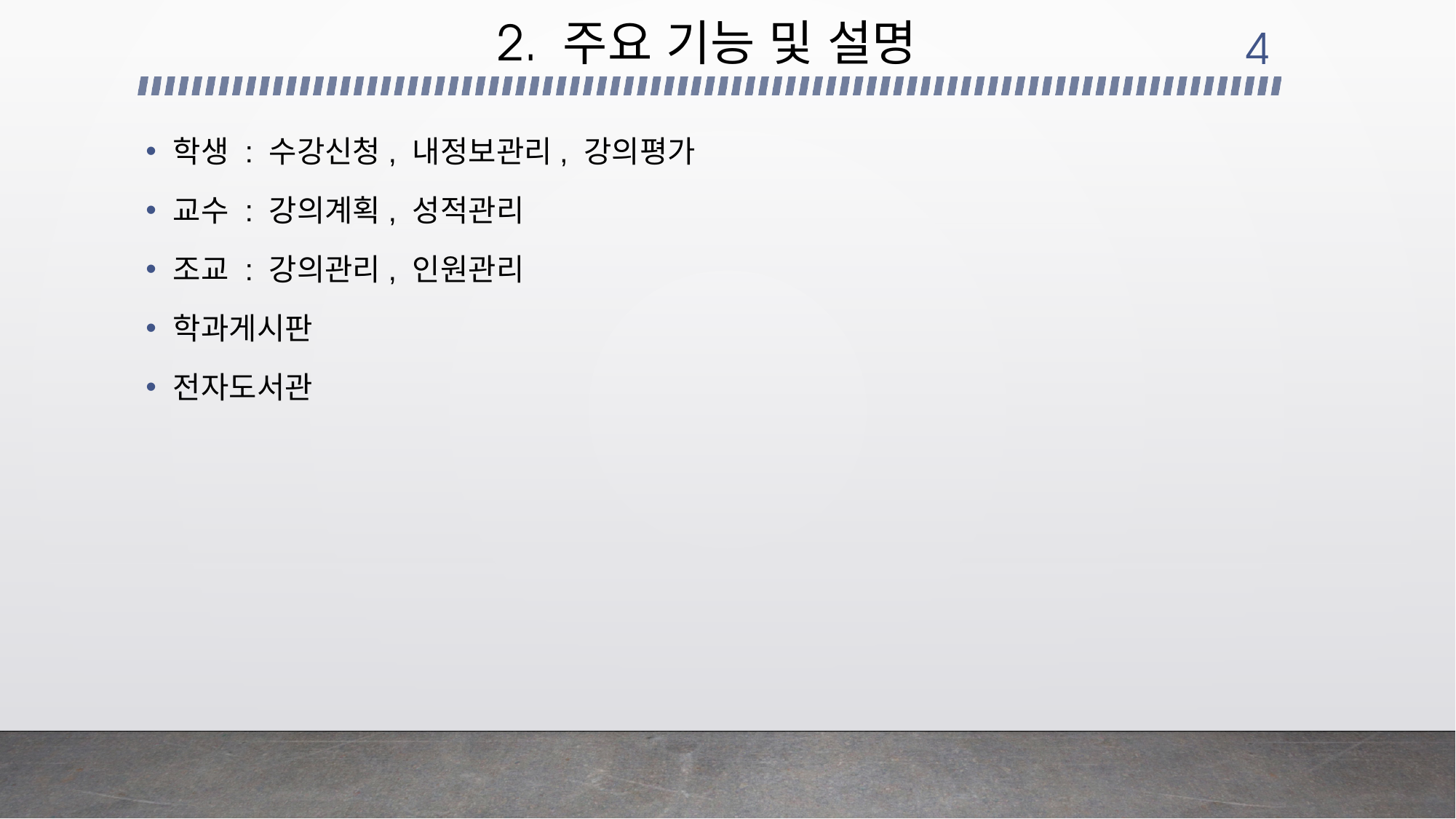

# 2. 주요 기능 및 설명
4
학생 : 수강신청, 내정보관리, 강의평가
교수 : 강의계획, 성적관리
조교 : 강의관리, 인원관리
학과게시판
전자도서관